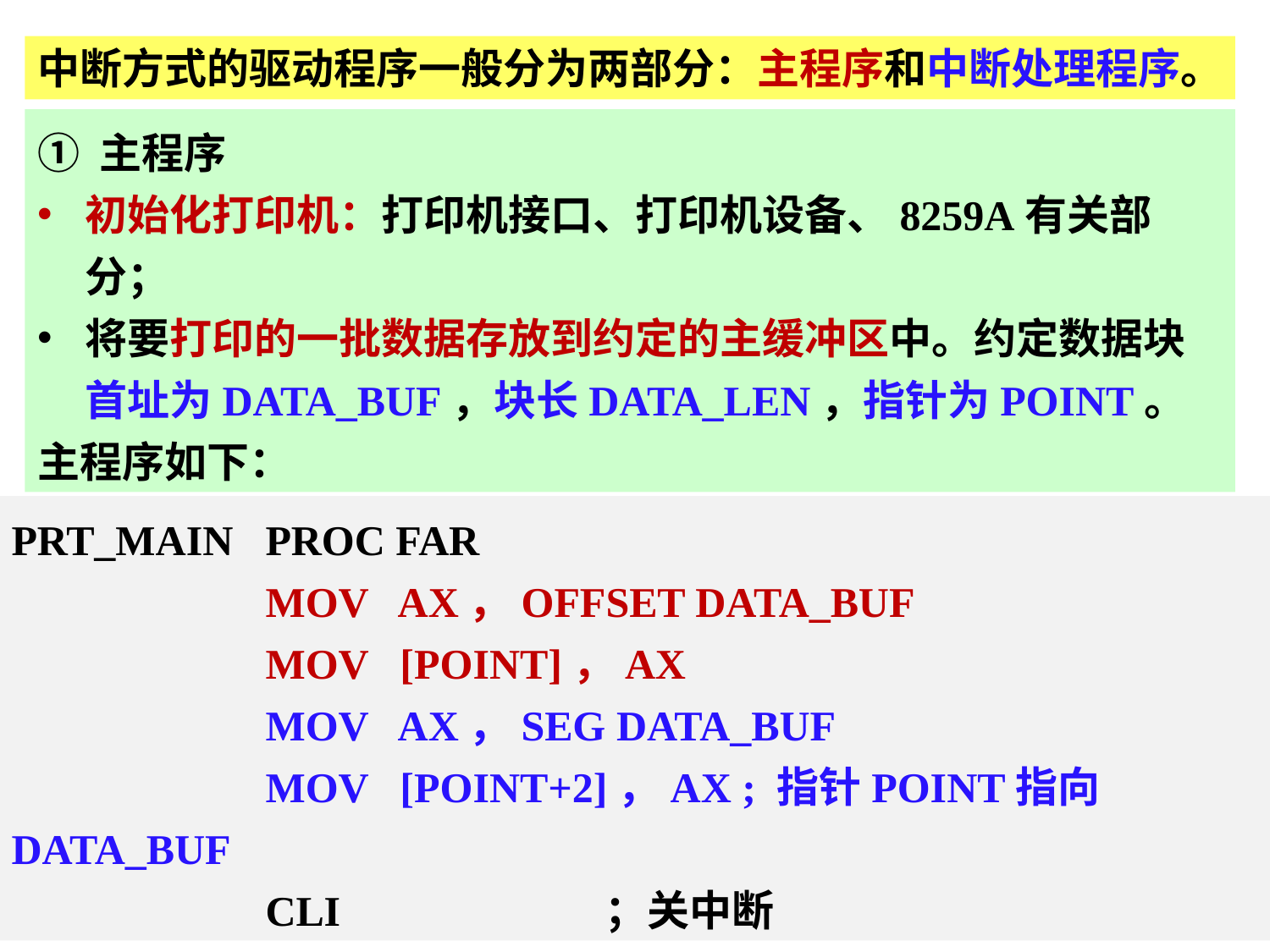

中断方式的驱动程序一般分为两部分：主程序和中断处理程序。
① 主程序
初始化打印机：打印机接口、打印机设备、8259A有关部分；
将要打印的一批数据存放到约定的主缓冲区中。约定数据块首址为DATA_BUF，块长DATA_LEN，指针为POINT。
主程序如下：
PRT_MAIN 	PROC FAR
             	MOV   AX，OFFSET DATA_BUF
             	MOV   [POINT]，AX
             	MOV   AX，SEG DATA_BUF
             	MOV   [POINT+2]，AX ; 指针POINT指向DATA_BUF
             	CLI                        ；关中断
85